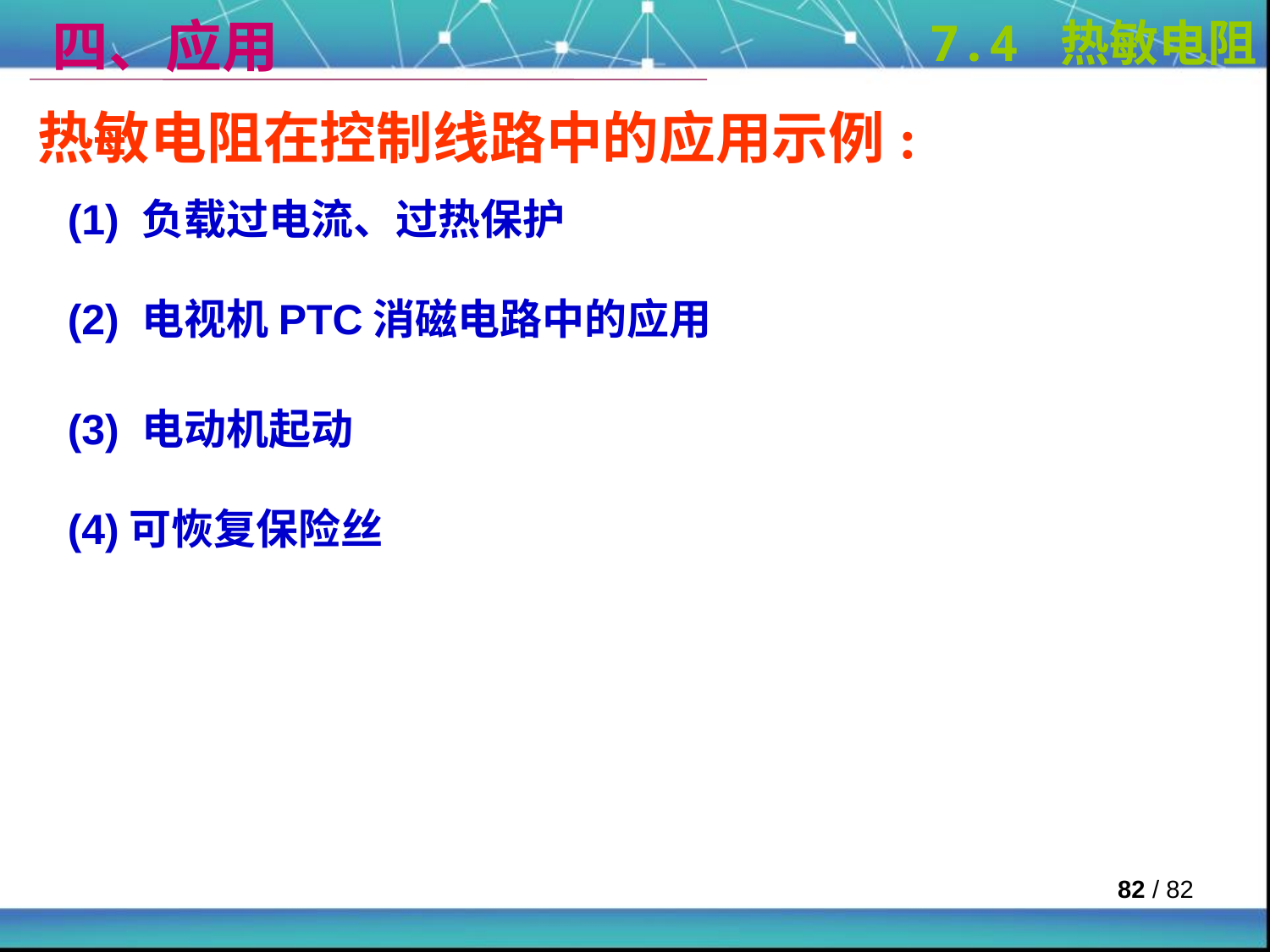

四、应用
7.4 热敏电阻

热敏电阻在控制线路中的应用示例:
(1) 负载过电流、过热保护
(2) 电视机PTC消磁电路中的应用
(3) 电动机起动
(4)可恢复保险丝
82 / 82